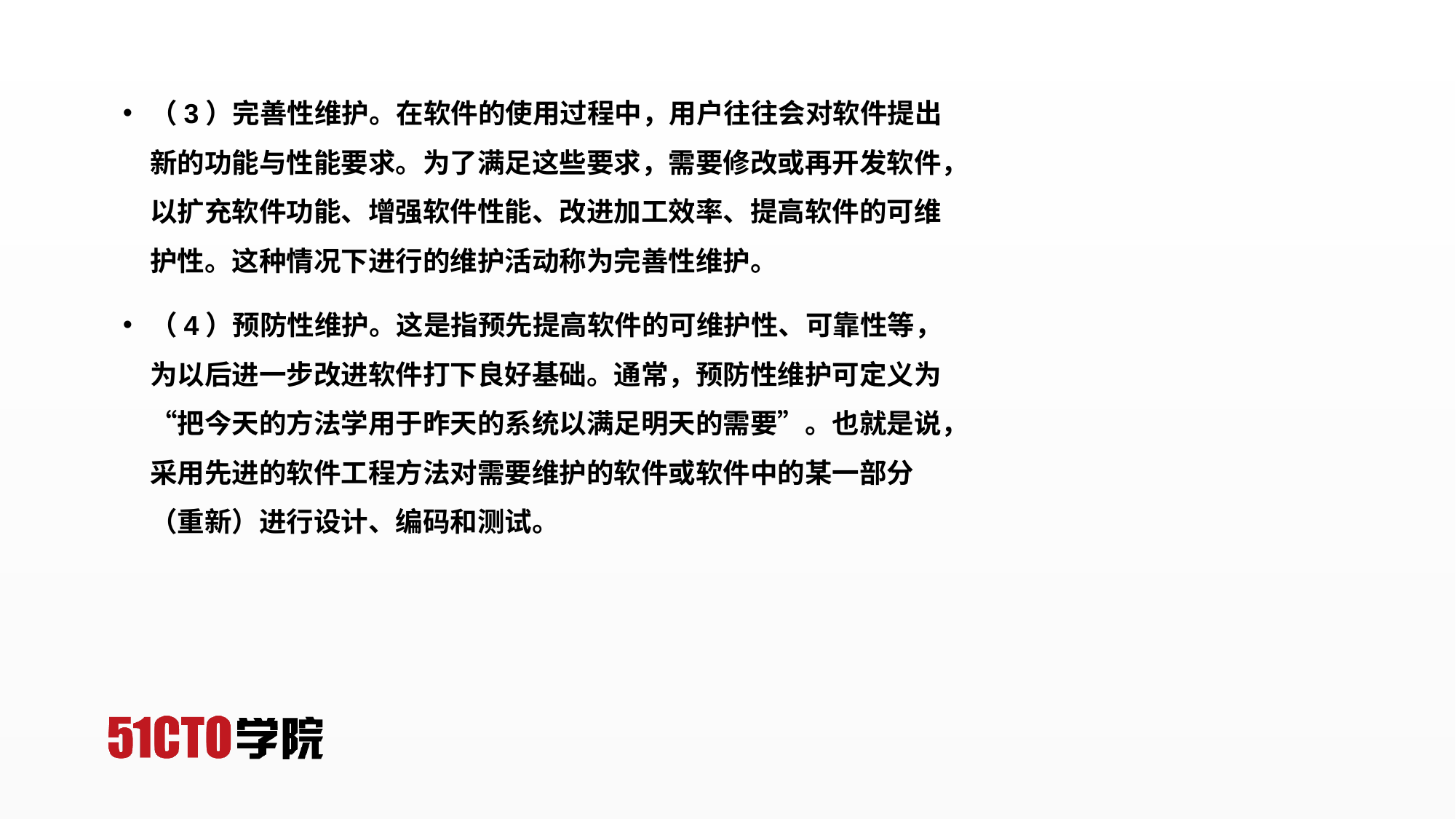

（3）完善性维护。在软件的使用过程中，用户往往会对软件提出新的功能与性能要求。为了满足这些要求，需要修改或再开发软件，以扩充软件功能、增强软件性能、改进加工效率、提高软件的可维护性。这种情况下进行的维护活动称为完善性维护。
（4）预防性维护。这是指预先提高软件的可维护性、可靠性等，为以后进一步改进软件打下良好基础。通常，预防性维护可定义为“把今天的方法学用于昨天的系统以满足明天的需要”。也就是说，采用先进的软件工程方法对需要维护的软件或软件中的某一部分（重新）进行设计、编码和测试。